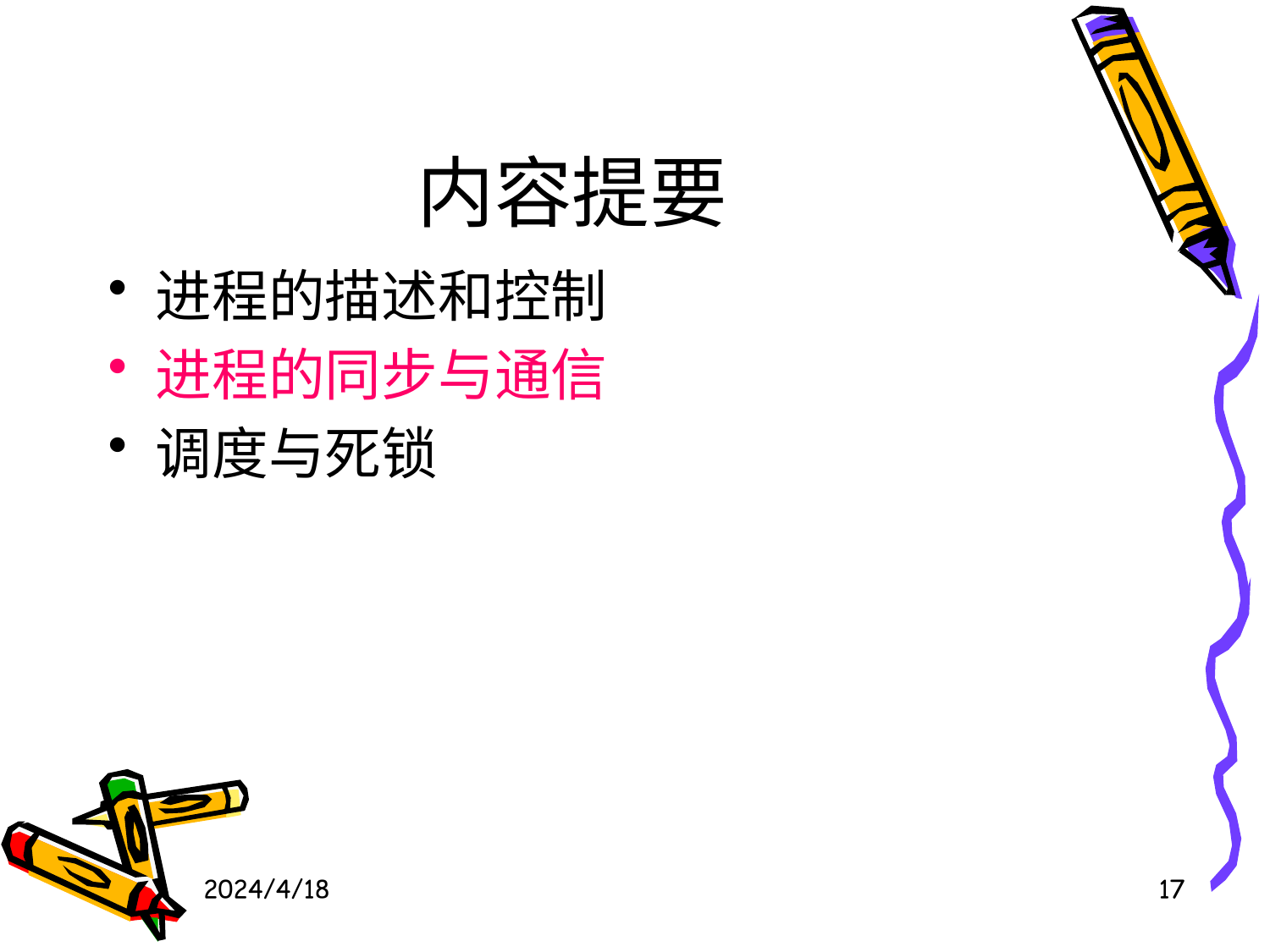

# 内容提要
进程的描述和控制
进程的同步与通信
调度与死锁
2024/4/18
17